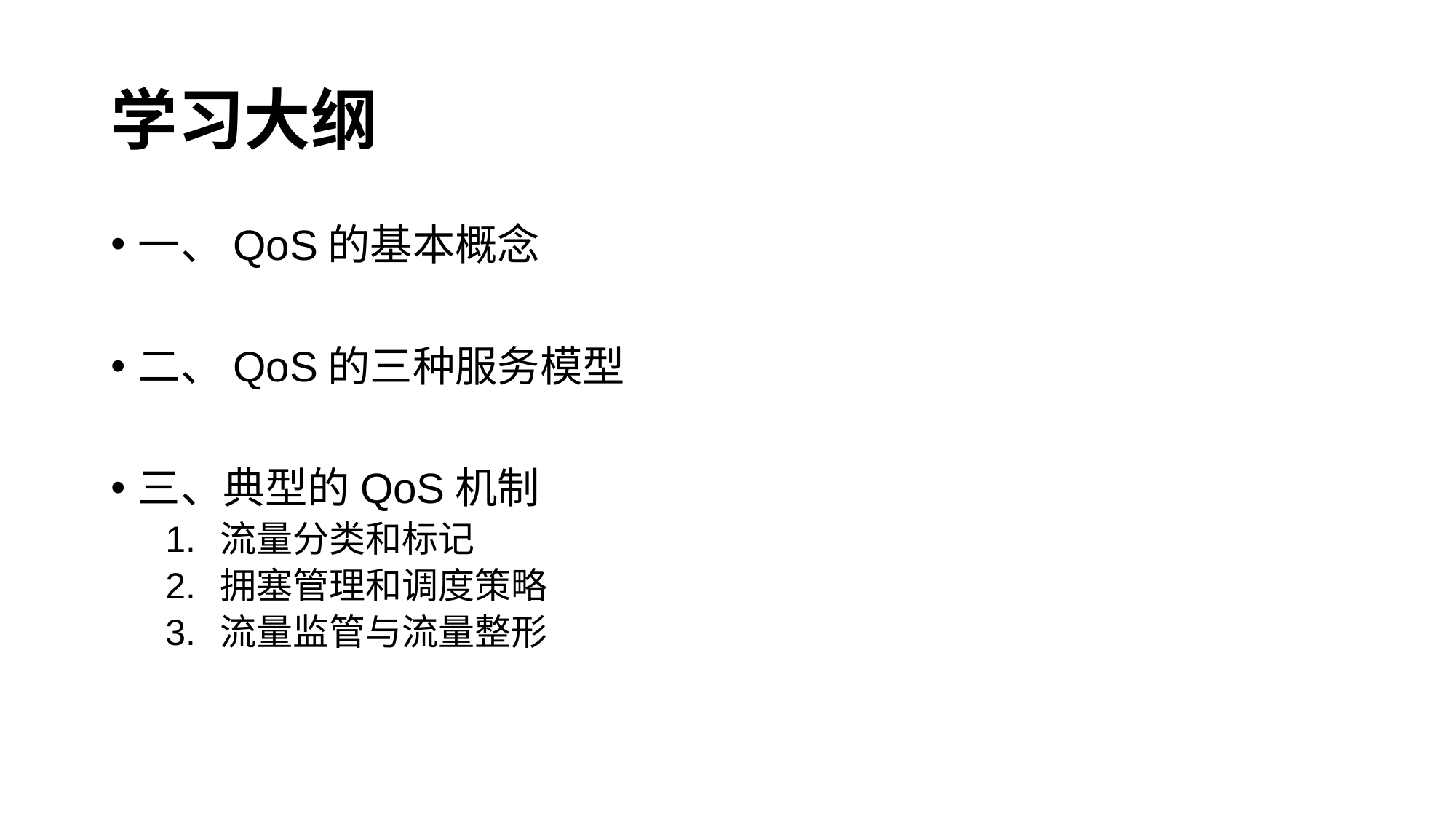

# 学习大纲
一、QoS的基本概念

二、QoS的三种服务模型

三、典型的QoS机制
流量分类和标记
拥塞管理和调度策略
流量监管与流量整形